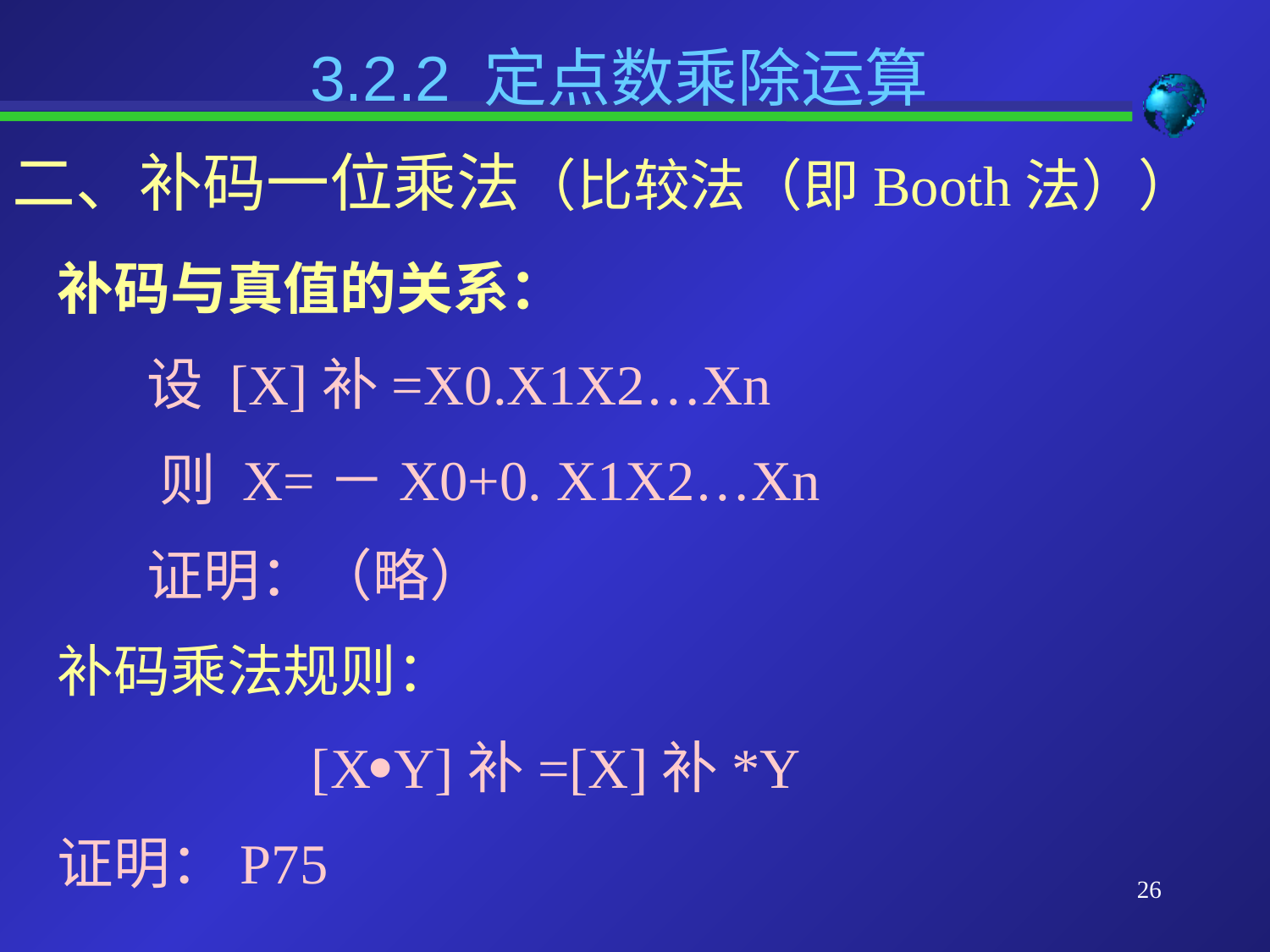

3.2.2 定点数乘除运算
二、补码一位乘法（比较法（即Booth法））
补码与真值的关系：
      设 [X]补=X0.X1X2…Xn
       则 X=－X0+0. X1X2…Xn
      证明：（略）
补码乘法规则：
		[X•Y]补=[X]补*Y
证明：P75
26